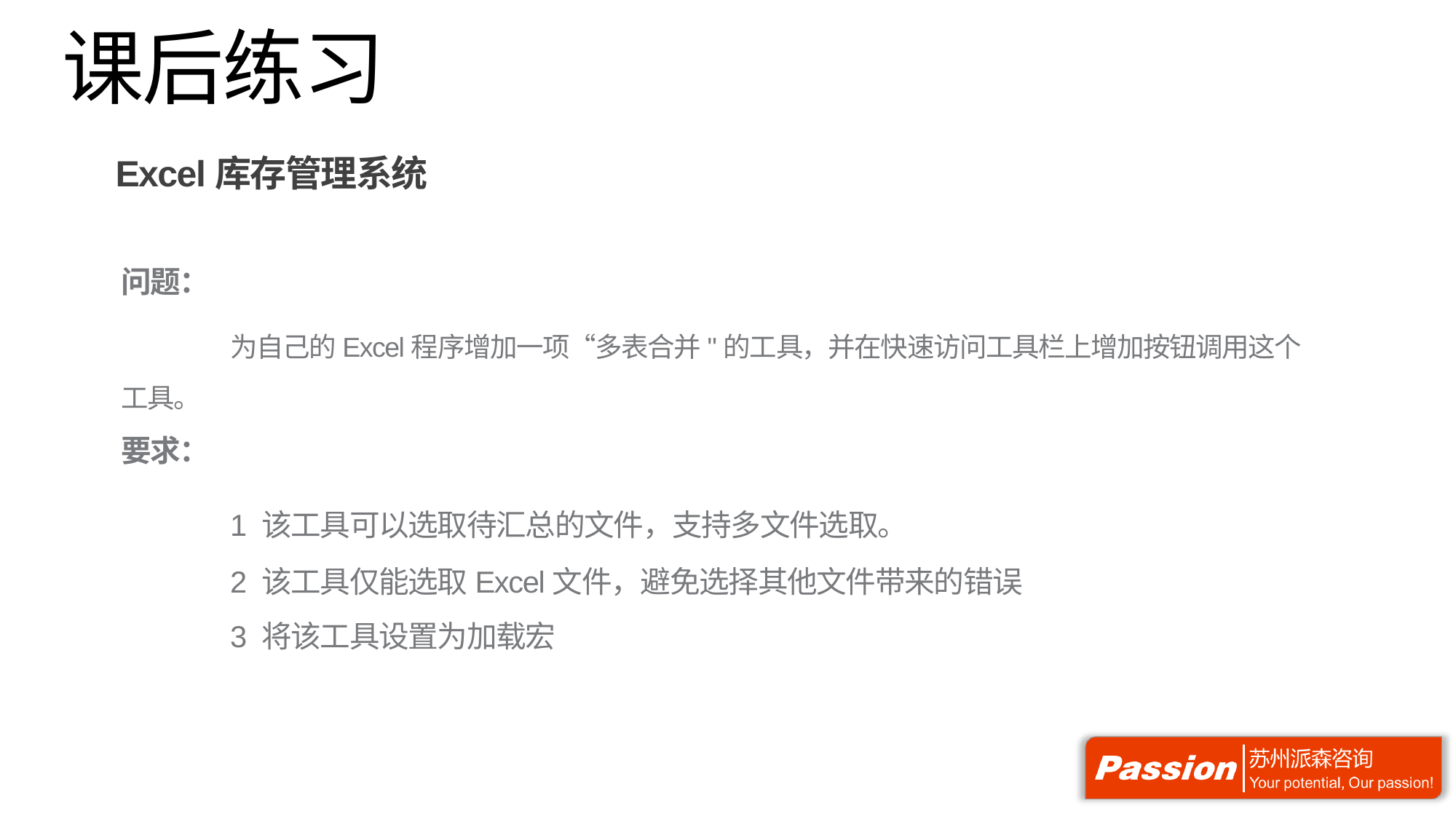

# 课后练习
Excel库存管理系统
问题：
	为自己的Excel程序增加一项“多表合并"的工具，并在快速访问工具栏上增加按钮调用这个工具。
要求：
	1 该工具可以选取待汇总的文件，支持多文件选取。
	2 该工具仅能选取Excel文件，避免选择其他文件带来的错误
	3 将该工具设置为加载宏